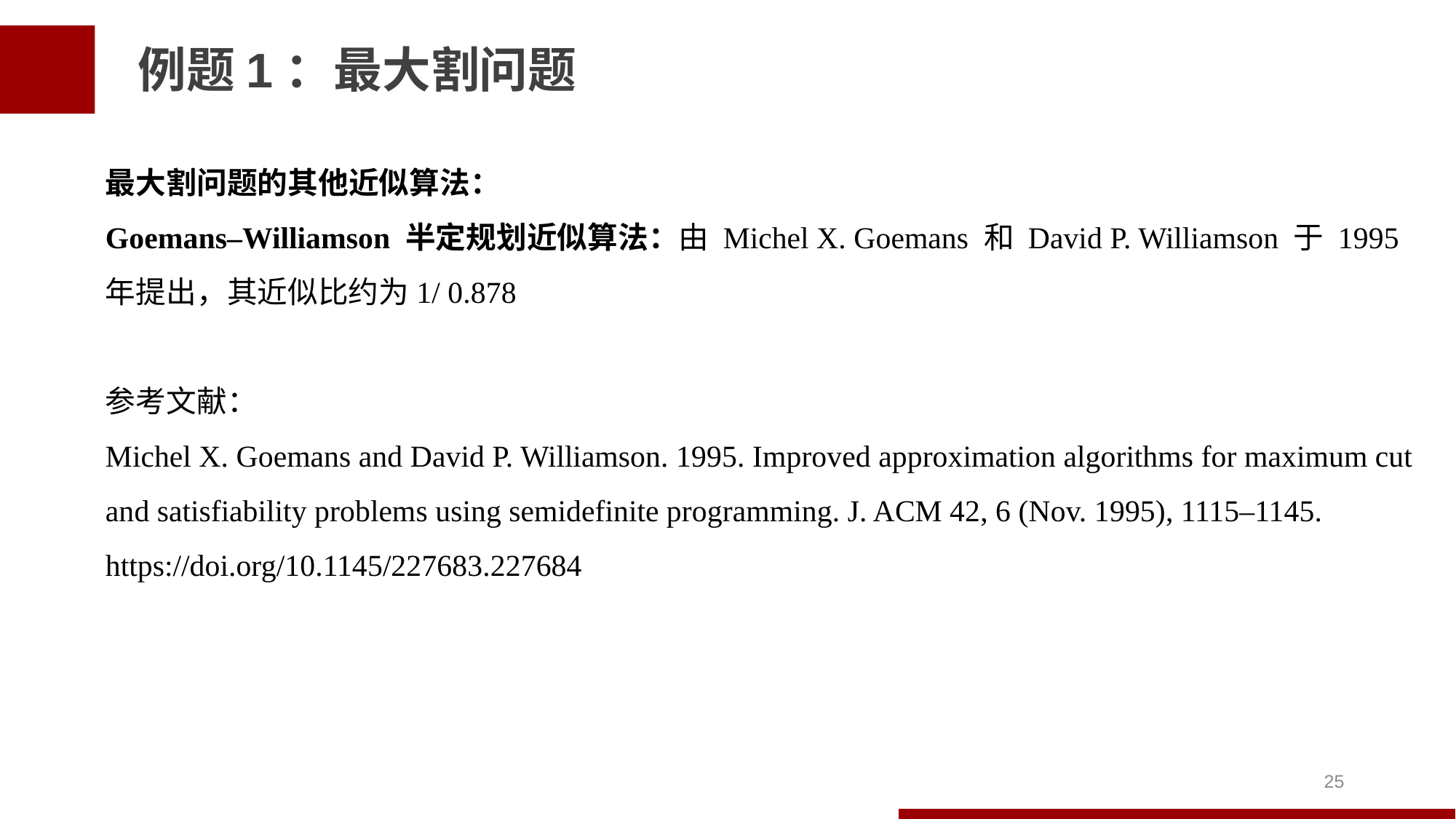

例题1：最大割问题
最大割问题的其他近似算法：
Goemans–Williamson 半定规划近似算法：由 Michel X. Goemans 和 David P. Williamson 于 1995 年提出，其近似比约为1/ 0.878

参考文献：
Michel X. Goemans and David P. Williamson. 1995. Improved approximation algorithms for maximum cut and satisfiability problems using semidefinite programming. J. ACM 42, 6 (Nov. 1995), 1115–1145. https://doi.org/10.1145/227683.227684
25